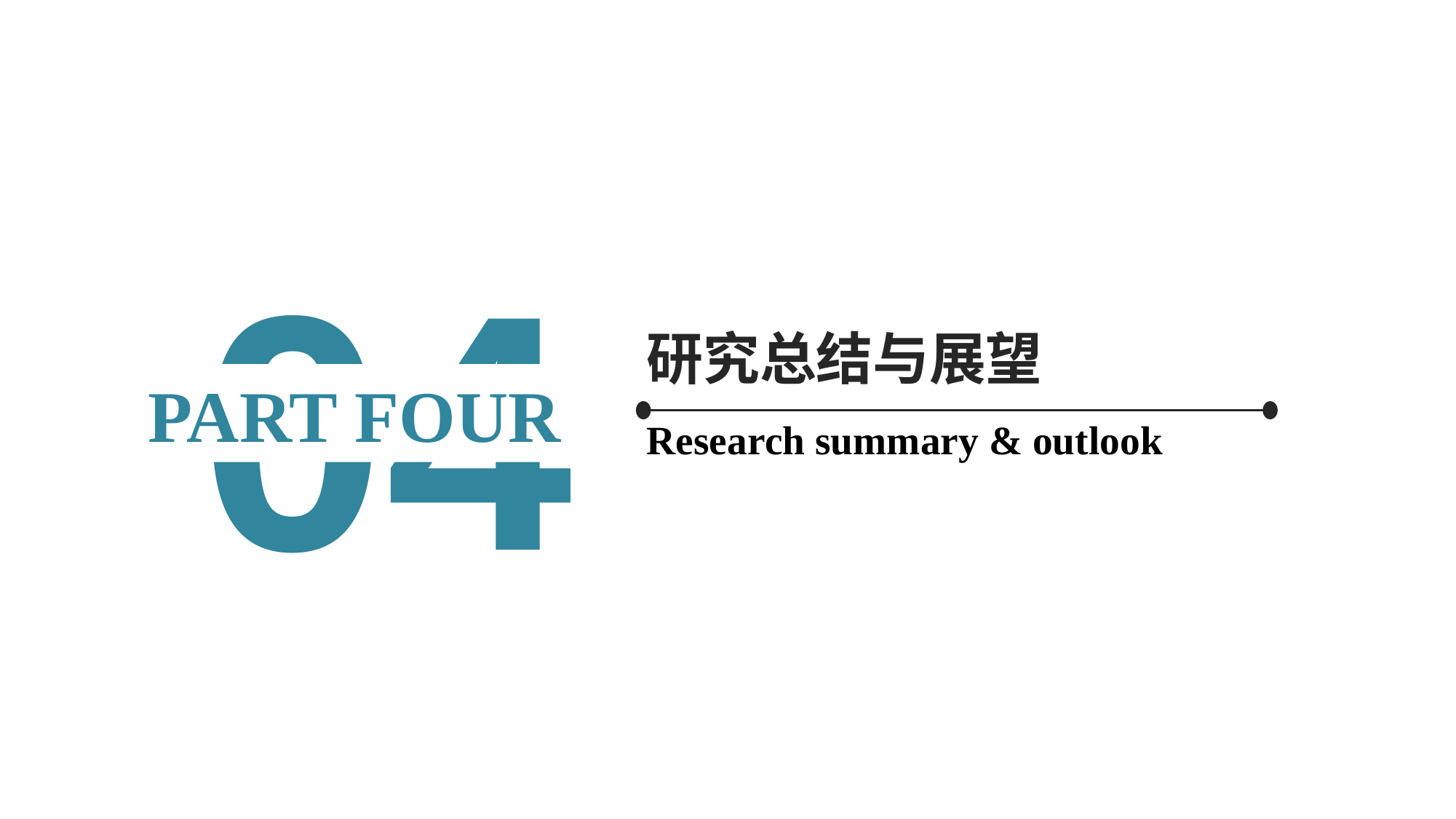

04
研究总结与展望
PART FOUR

Research summary & outlook